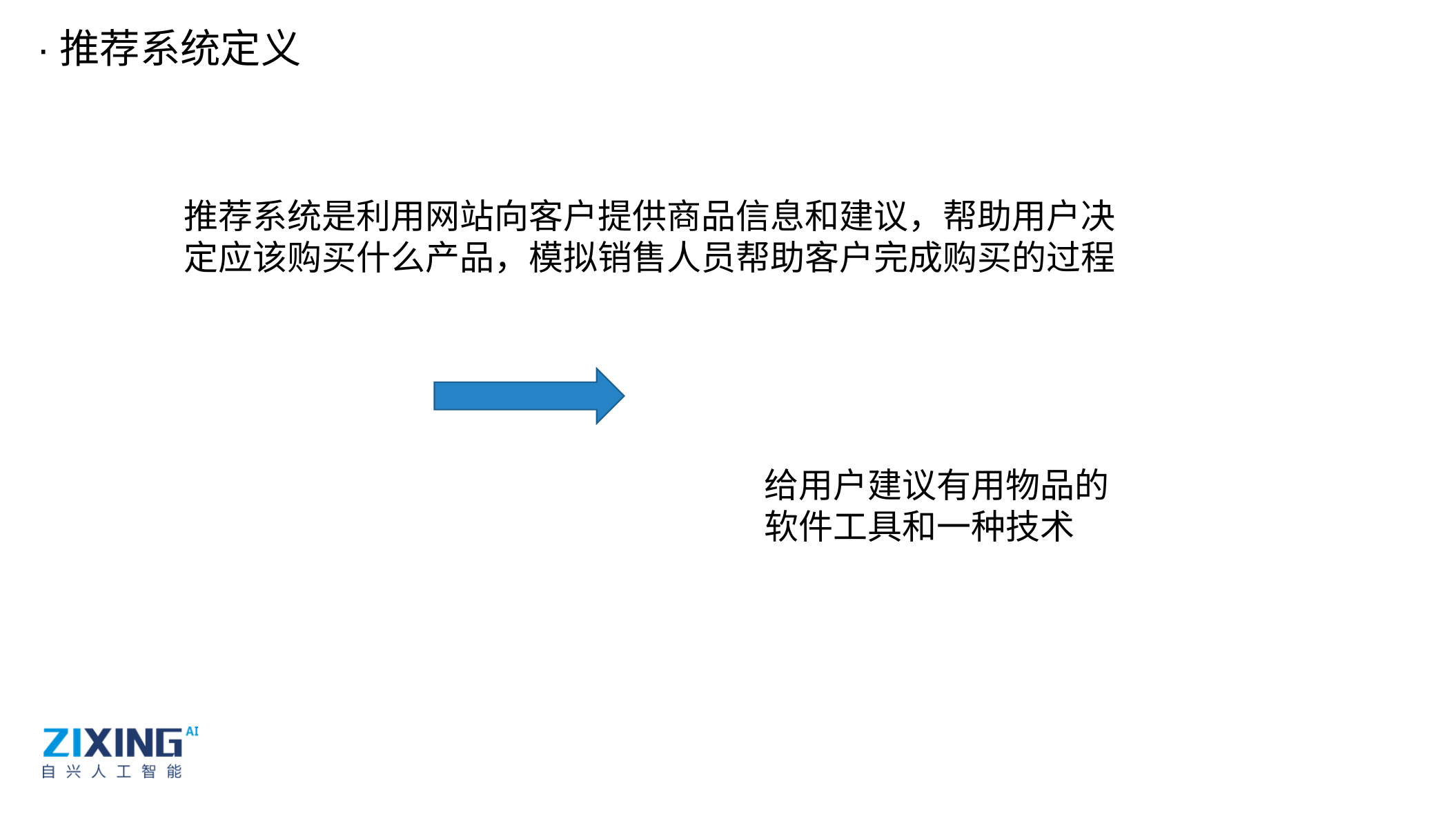

·推荐系统定义
推荐系统是利用网站向客户提供商品信息和建议，帮助用户决定应该购买什么产品，模拟销售人员帮助客户完成购买的过程

给用户建议有用物品的
软件工具和一种技术